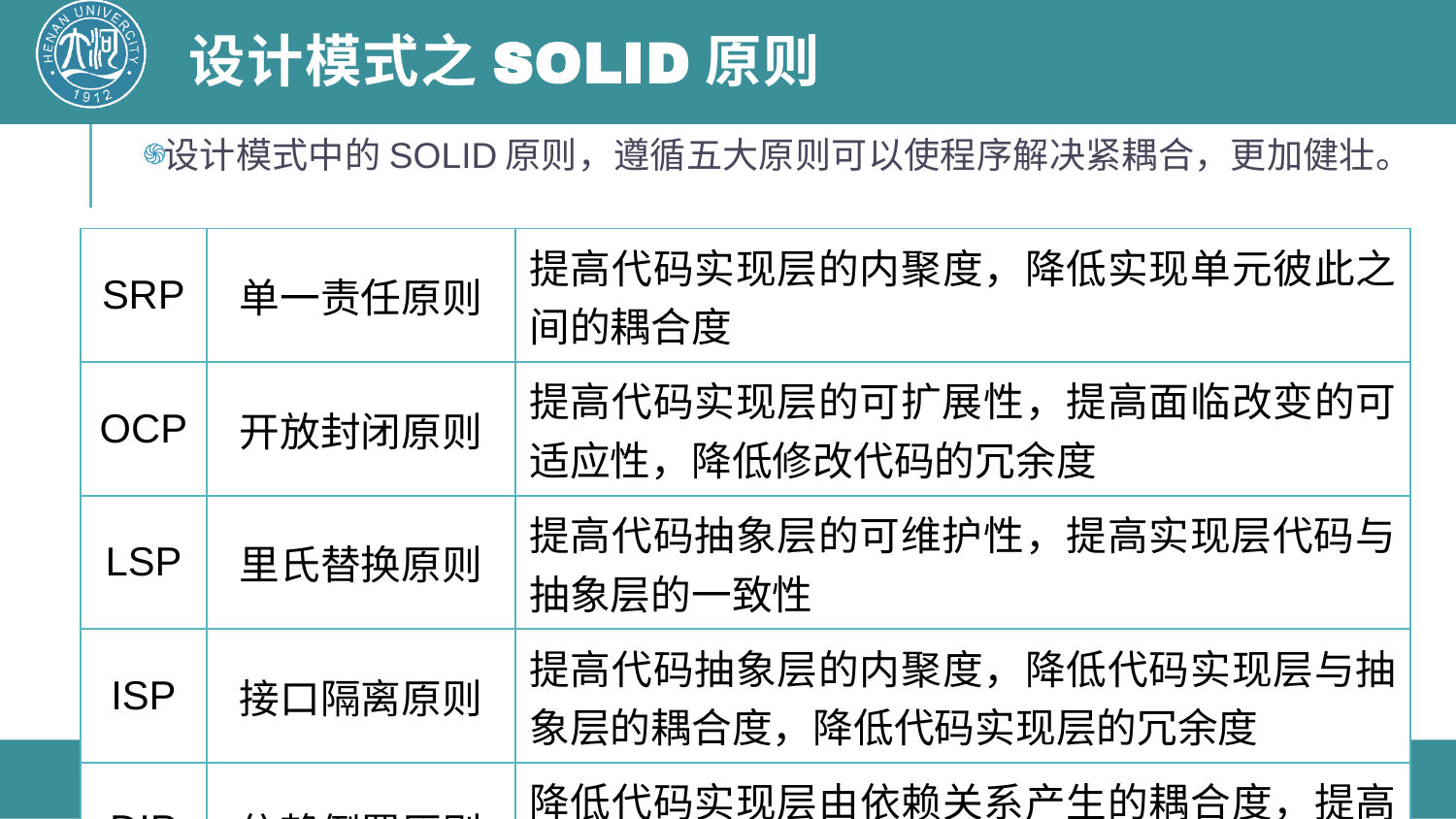

# 设计模式之SOLID原则
设计模式中的SOLID原则，遵循五大原则可以使程序解决紧耦合，更加健壮。
| SRP | 单一责任原则 | 提高代码实现层的内聚度，降低实现单元彼此之间的耦合度 |
| --- | --- | --- |
| OCP | 开放封闭原则 | 提高代码实现层的可扩展性，提高面临改变的可适应性，降低修改代码的冗余度 |
| LSP | 里氏替换原则 | 提高代码抽象层的可维护性，提高实现层代码与抽象层的一致性 |
| ISP | 接口隔离原则 | 提高代码抽象层的内聚度，降低代码实现层与抽象层的耦合度，降低代码实现层的冗余度 |
| DIP | 依赖倒置原则 | 降低代码实现层由依赖关系产生的耦合度，提高代码实现层的可测试性 |
2022/5/11
软件工程
73